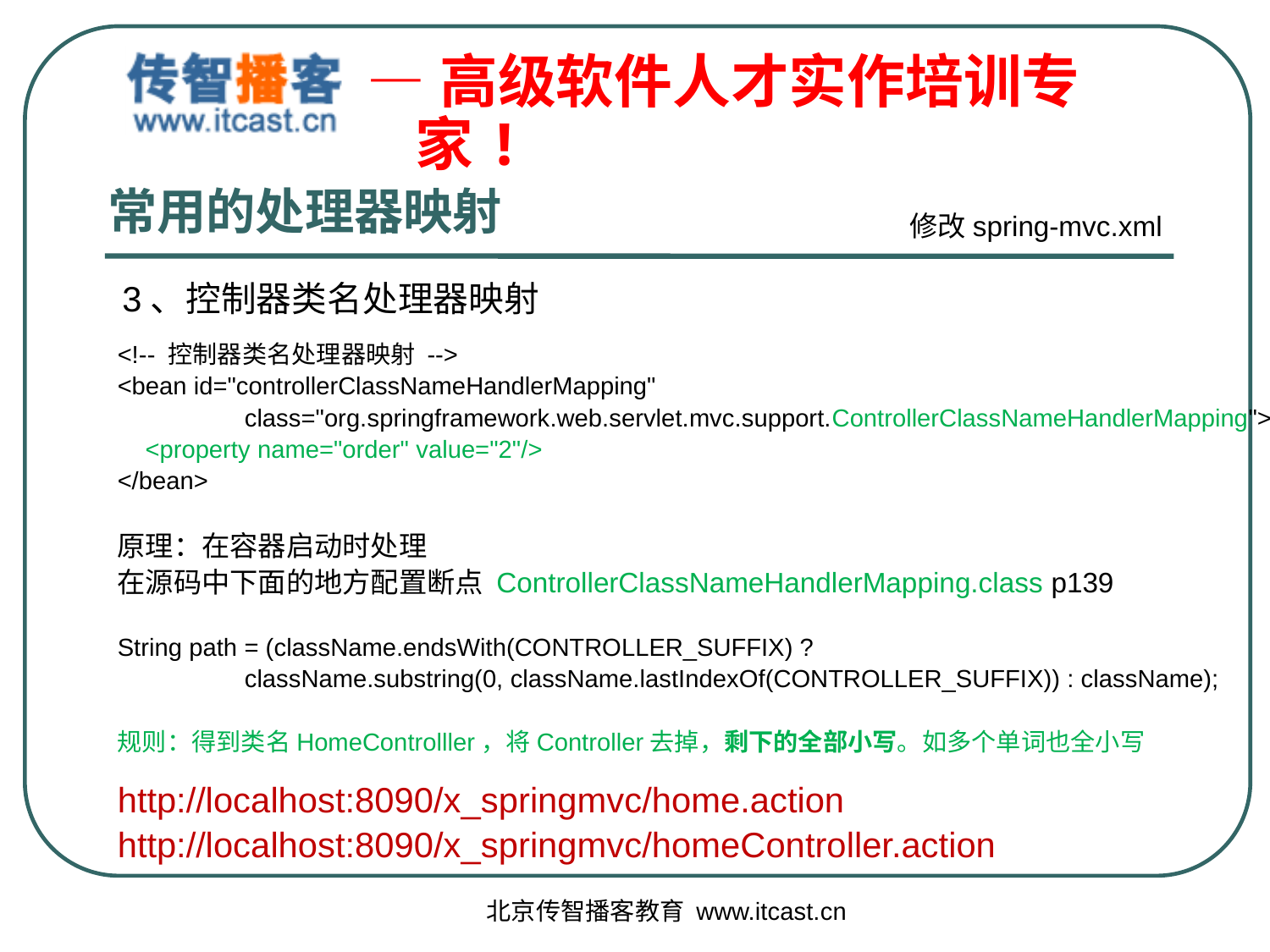

# 常用的处理器映射
修改spring-mvc.xml
3、控制器类名处理器映射
<!-- 控制器类名处理器映射 -->
<bean id="controllerClassNameHandlerMapping"
	class="org.springframework.web.servlet.mvc.support.ControllerClassNameHandlerMapping">
    <property name="order" value="2"/>
</bean>

原理：在容器启动时处理
在源码中下面的地方配置断点 ControllerClassNameHandlerMapping.class p139

String path = (className.endsWith(CONTROLLER_SUFFIX) ?
	className.substring(0, className.lastIndexOf(CONTROLLER_SUFFIX)) : className);

规则：得到类名HomeControlller，将Controller去掉，剩下的全部小写。如多个单词也全小写

http://localhost:8090/x_springmvc/home.action
http://localhost:8090/x_springmvc/homeController.action
北京传智播客教育 www.itcast.cn